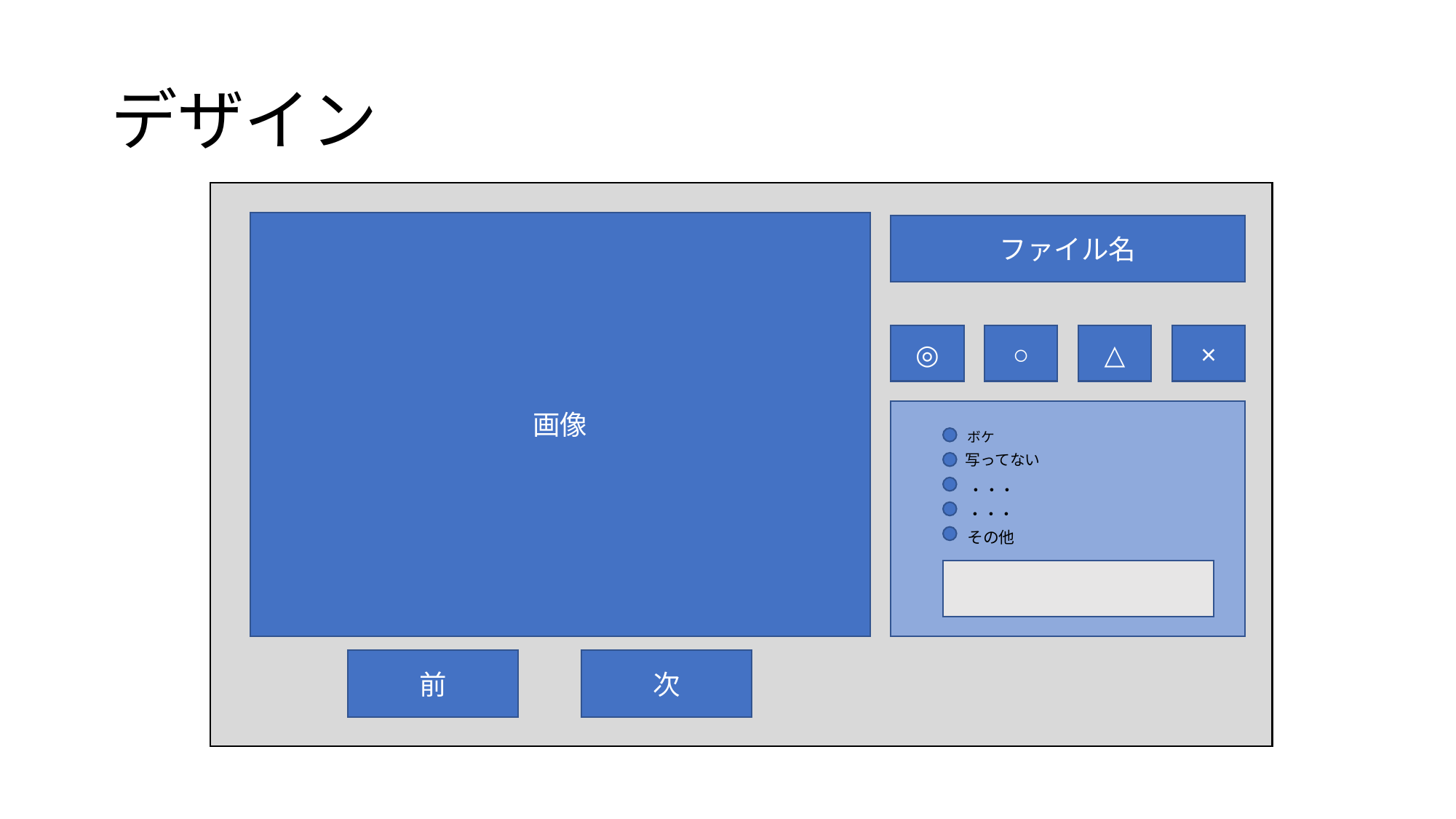

# デザイン

画像
ファイル名
◎
×
○
△

ボケ

写ってない

・・・

・・・

その他

前
次